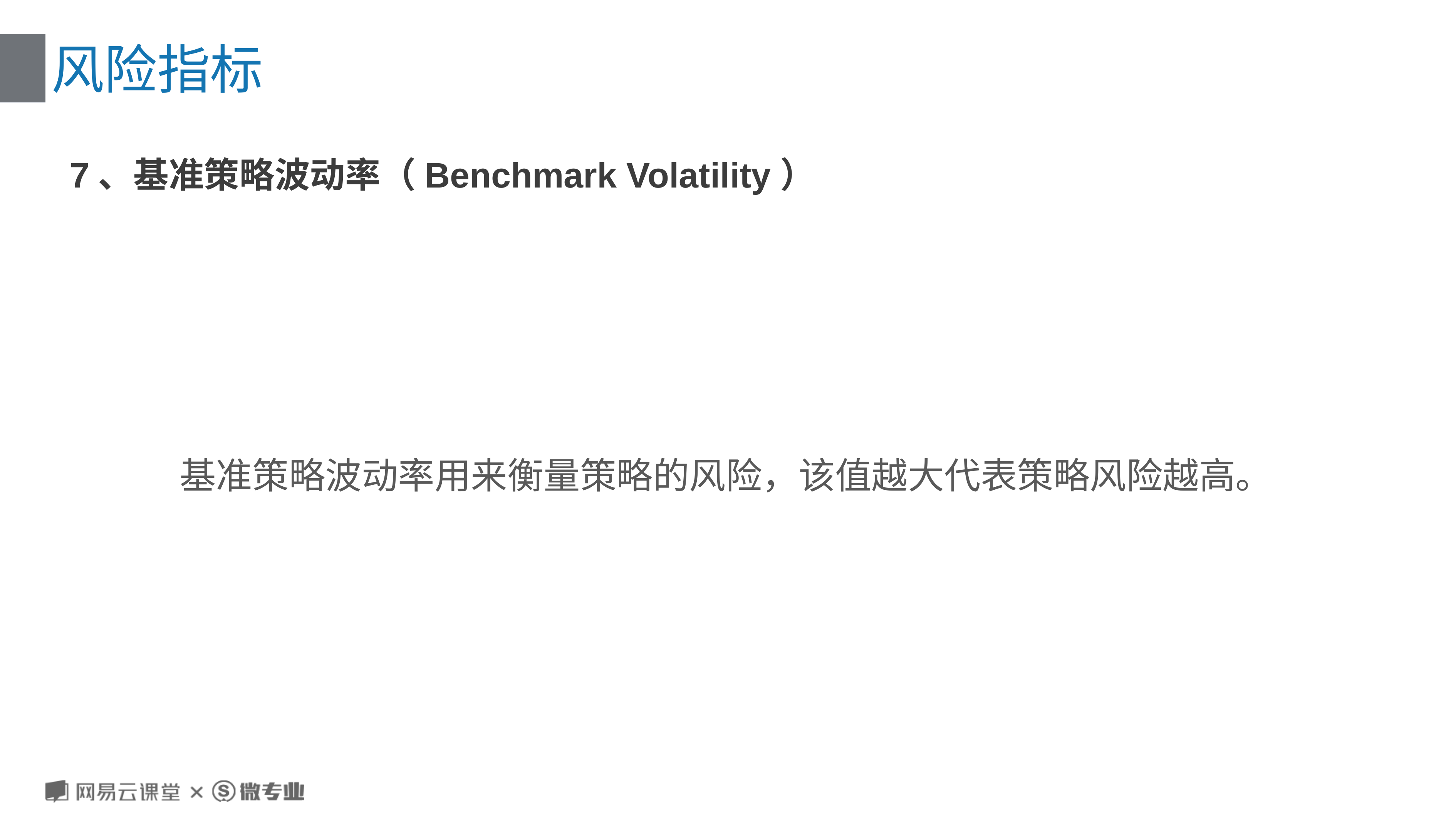

# 风险指标
7、基准策略波动率（Benchmark Volatility）
    基准策略波动率用来衡量策略的风险，该值越大代表策略风险越高。